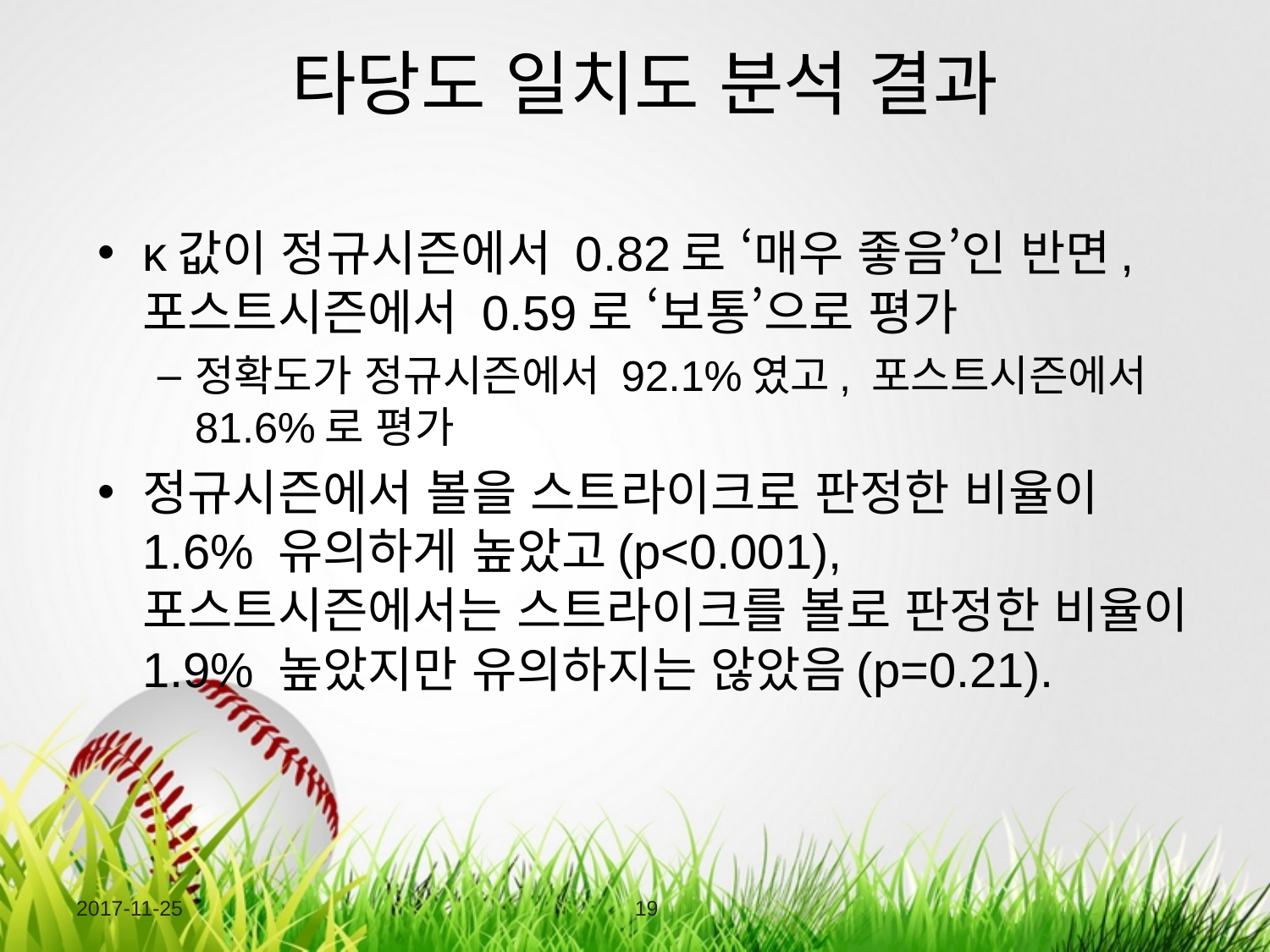

# 타당도 일치도 분석 결과
κ값이 정규시즌에서 0.82로 ‘매우 좋음’인 반면, 포스트시즌에서 0.59로 ‘보통’으로 평가
정확도가 정규시즌에서 92.1%였고, 포스트시즌에서 81.6%로 평가
정규시즌에서 볼을 스트라이크로 판정한 비율이 1.6% 유의하게 높았고(p<0.001), 포스트시즌에서는 스트라이크를 볼로 판정한 비율이 1.9% 높았지만 유의하지는 않았음(p=0.21).
2017-11-25
19